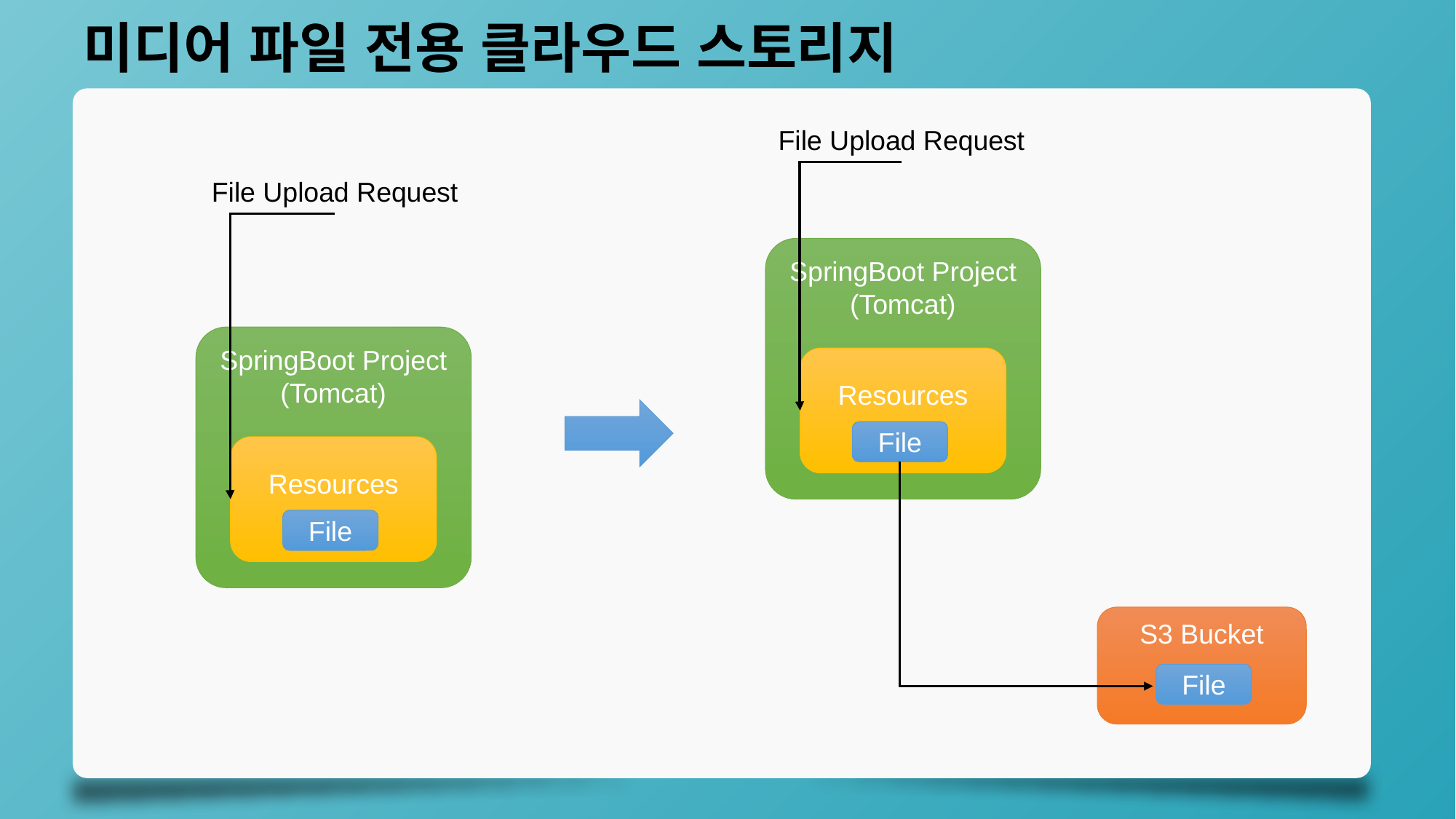

미디어 파일 전용 클라우드 스토리지

File Upload Request
File Upload Request
SpringBoot Project
(Tomcat)

SpringBoot Project
(Tomcat)

Resources

File

Resources

File
S3 Bucket

File